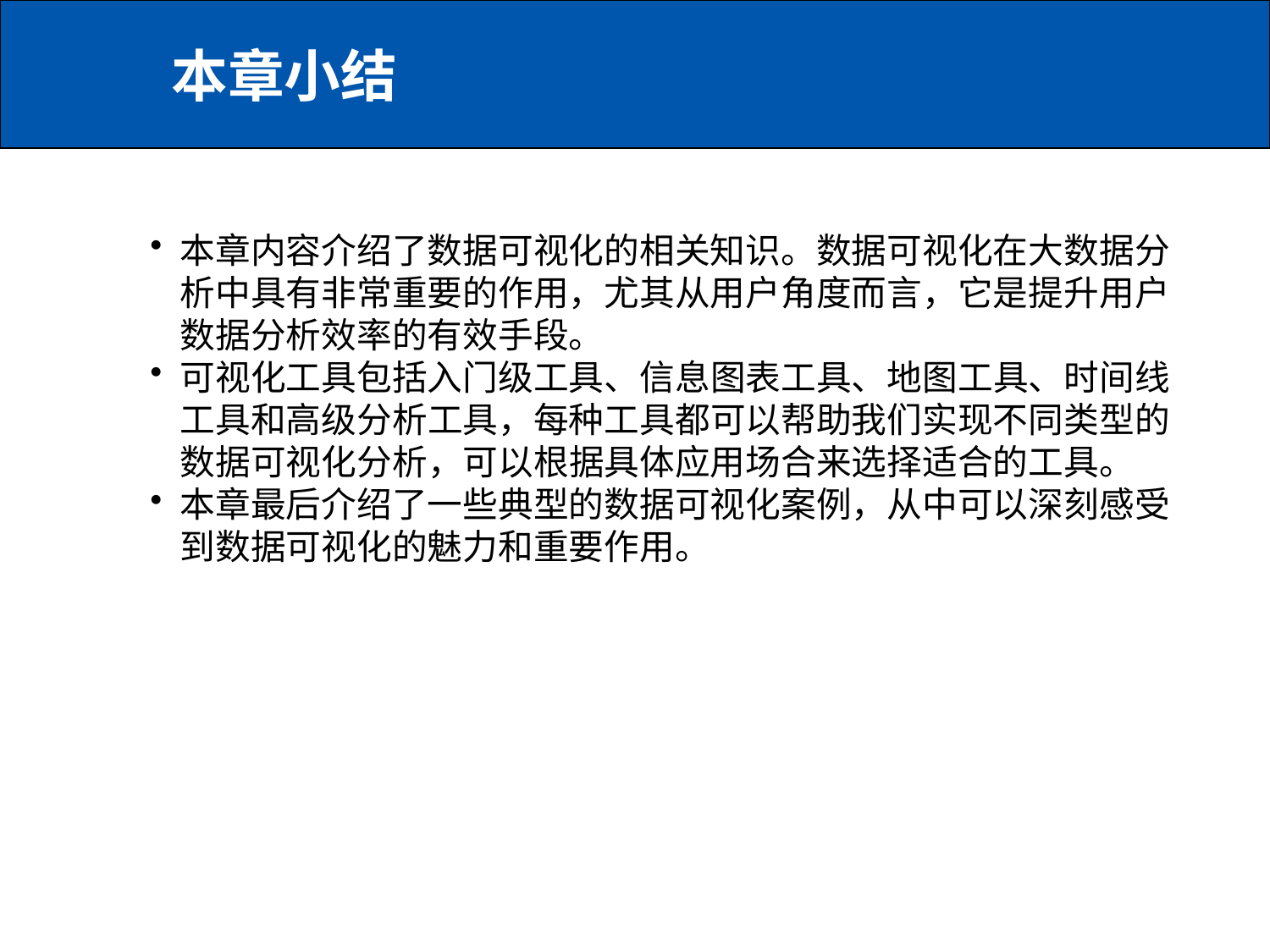

本章小结
本章内容介绍了数据可视化的相关知识。数据可视化在大数据分析中具有非常重要的作用，尤其从用户角度而言，它是提升用户数据分析效率的有效手段。
可视化工具包括入门级工具、信息图表工具、地图工具、时间线工具和高级分析工具，每种工具都可以帮助我们实现不同类型的数据可视化分析，可以根据具体应用场合来选择适合的工具。
本章最后介绍了一些典型的数据可视化案例，从中可以深刻感受到数据可视化的魅力和重要作用。